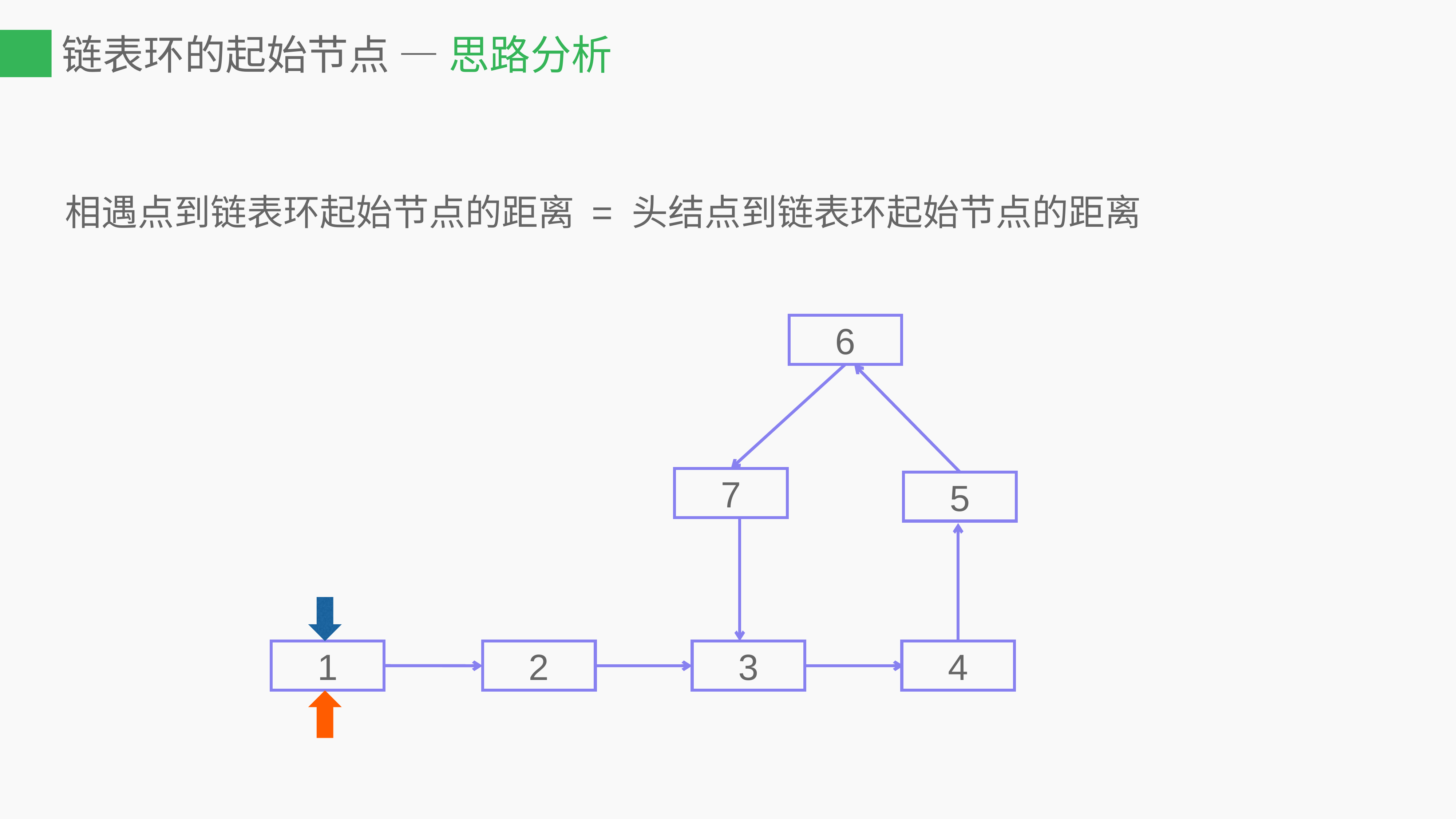

# 链表环的起始节点 — 思路分析
相遇点到链表环起始节点的距离 = 头结点到链表环起始节点的距离

6
7
5
1
2
3
4